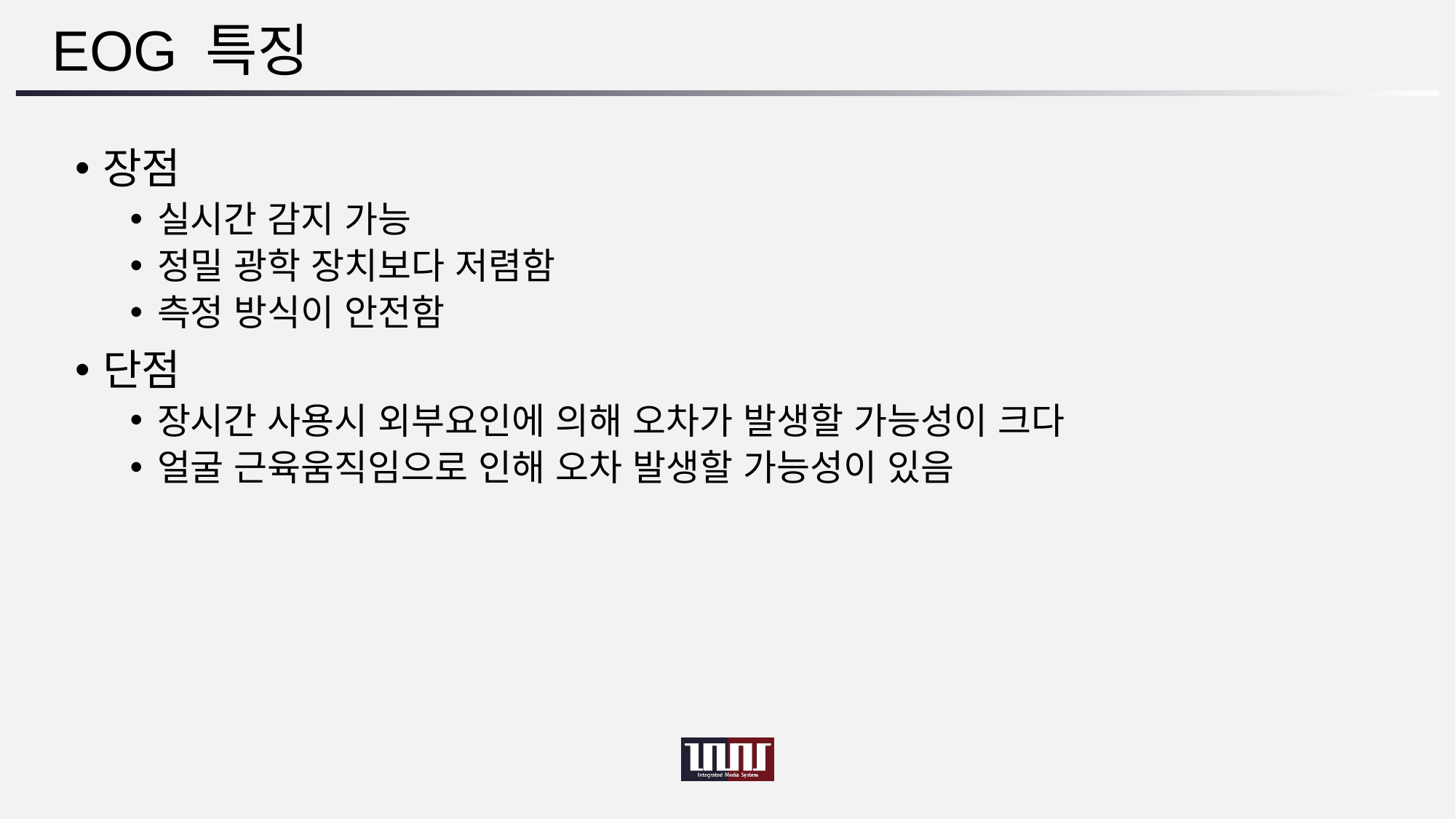

# EOG 특징
장점
실시간 감지 가능
정밀 광학 장치보다 저렴함
측정 방식이 안전함
단점
장시간 사용시 외부요인에 의해 오차가 발생할 가능성이 크다
얼굴 근육움직임으로 인해 오차 발생할 가능성이 있음